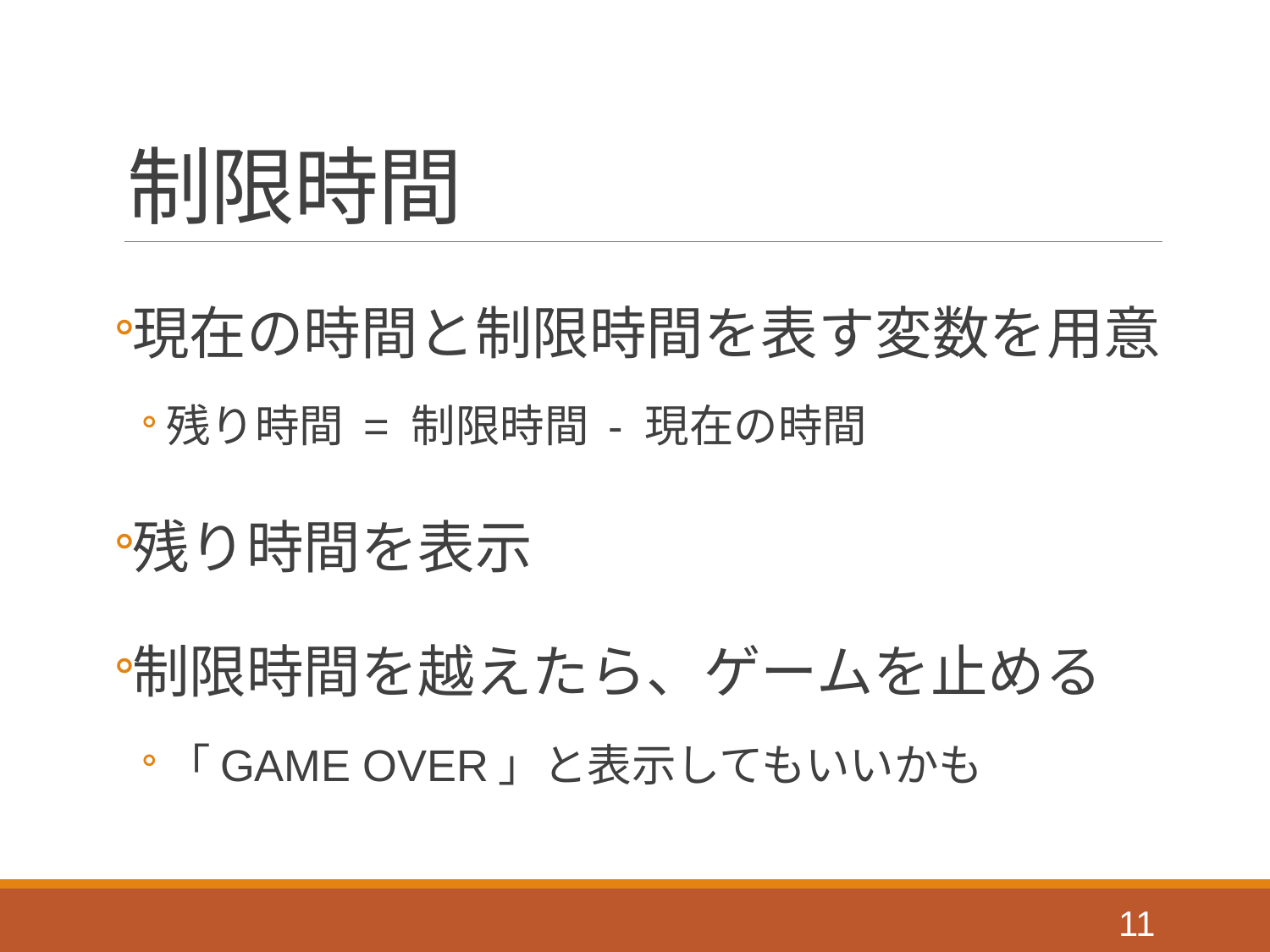

# 制限時間
現在の時間と制限時間を表す変数を用意
残り時間 = 制限時間 - 現在の時間
残り時間を表示
制限時間を越えたら、ゲームを止める
「GAME OVER」と表示してもいいかも
11